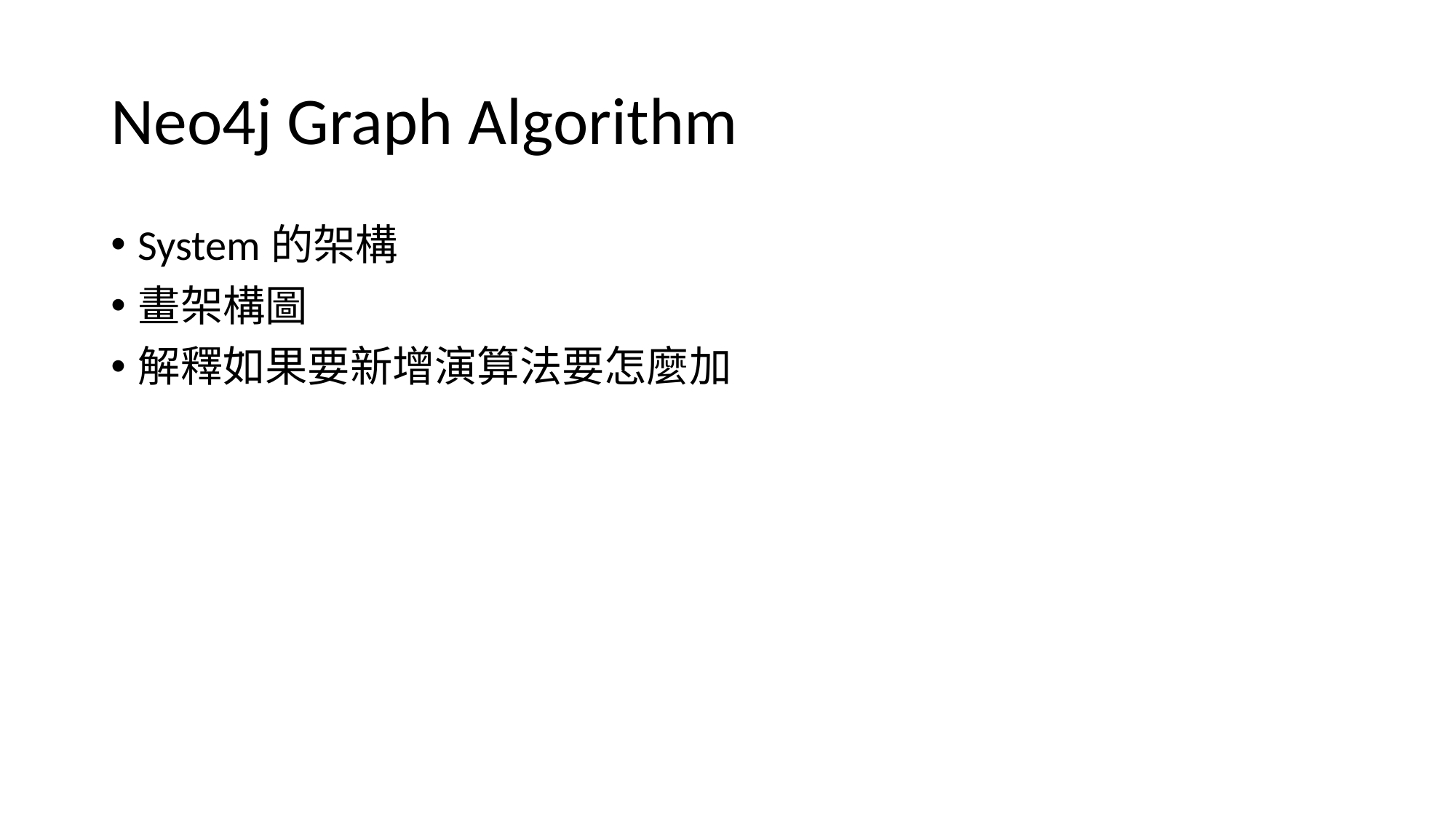

# Neo4j Graph Algorithm
System的架構
畫架構圖
解釋如果要新增演算法要怎麼加